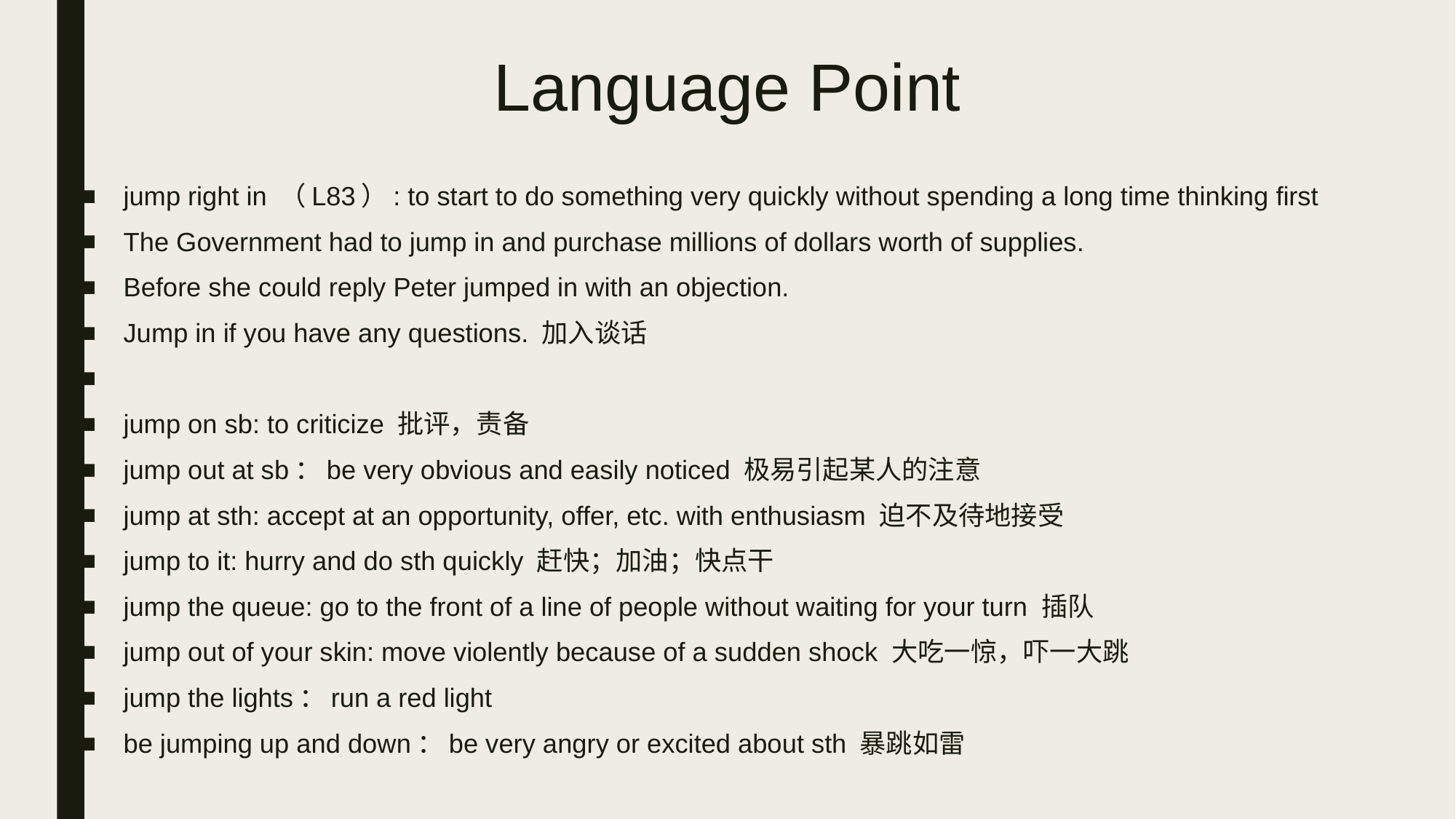

# Language Point
jump right in （L83）: ​to start to do something very quickly without spending a long time thinking first
The Government had to jump in and purchase millions of dollars worth of supplies.
Before she could reply Peter jumped in with an objection.
Jump in if you have any questions. 加入谈话

jump on sb: to criticize 批评，责备
jump out at sb：be very obvious and easily noticed 极易引起某人的注意
jump at sth: accept at an opportunity, offer, etc. with enthusiasm 迫不及待地接受
jump to it: hurry and do sth quickly 赶快；加油；快点干
jump the queue: go to the front of a line of people without waiting for your turn 插队
jump out of your skin: move violently because of a sudden shock 大吃一惊，吓一大跳
jump the lights：run a red light
be jumping up and down：be very angry or excited about sth 暴跳如雷